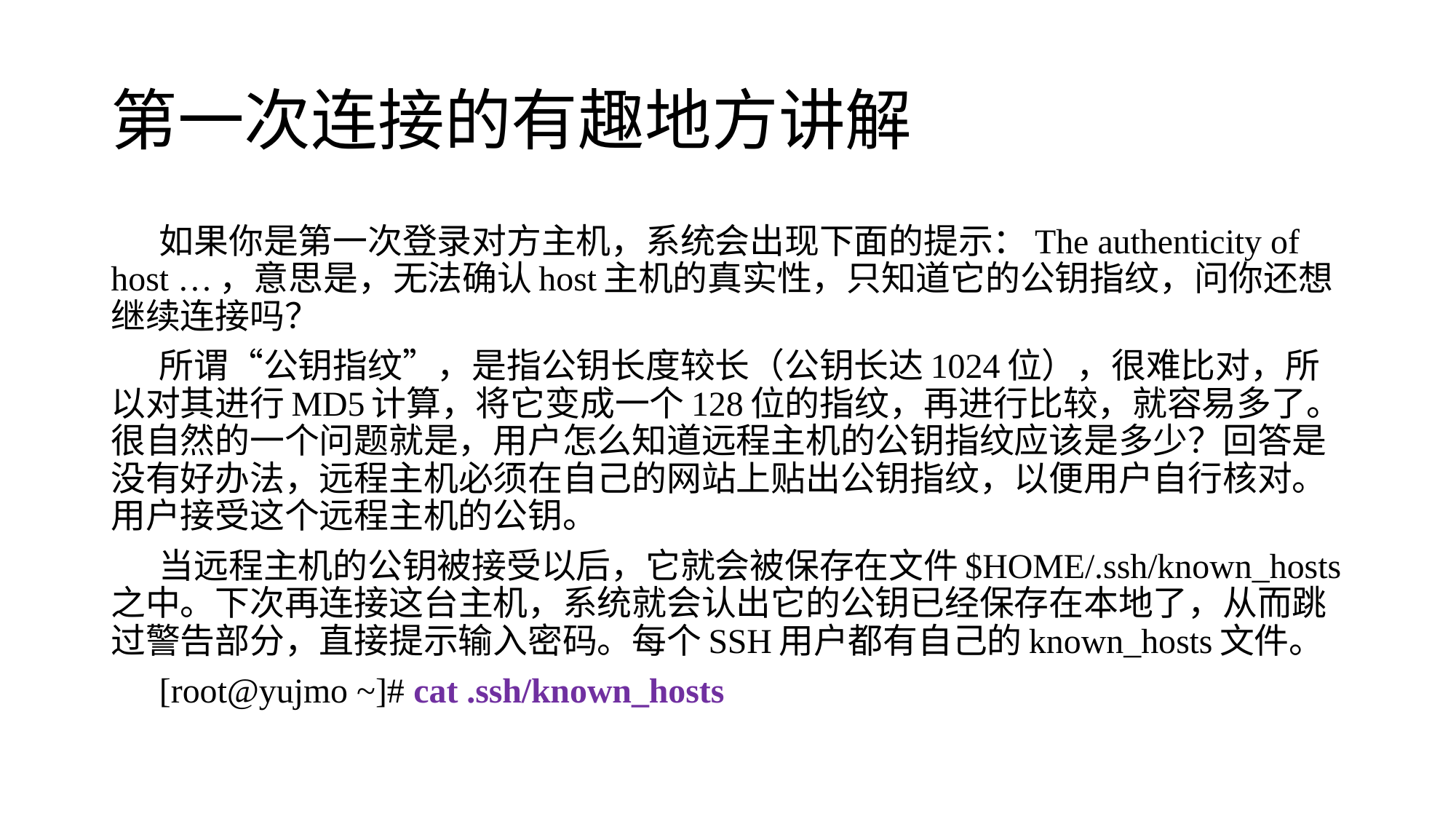

# 第一次连接的有趣地方讲解
如果你是第一次登录对方主机，系统会出现下面的提示：The authenticity of host …，意思是，无法确认host主机的真实性，只知道它的公钥指纹，问你还想继续连接吗？
所谓“公钥指纹”，是指公钥长度较长（公钥长达1024位），很难比对，所以对其进行MD5计算，将它变成一个128位的指纹，再进行比较，就容易多了。很自然的一个问题就是，用户怎么知道远程主机的公钥指纹应该是多少？回答是没有好办法，远程主机必须在自己的网站上贴出公钥指纹，以便用户自行核对。用户接受这个远程主机的公钥。
当远程主机的公钥被接受以后，它就会被保存在文件$HOME/.ssh/known_hosts之中。下次再连接这台主机，系统就会认出它的公钥已经保存在本地了，从而跳过警告部分，直接提示输入密码。每个SSH用户都有自己的known_hosts文件。
[root@yujmo ~]# cat .ssh/known_hosts